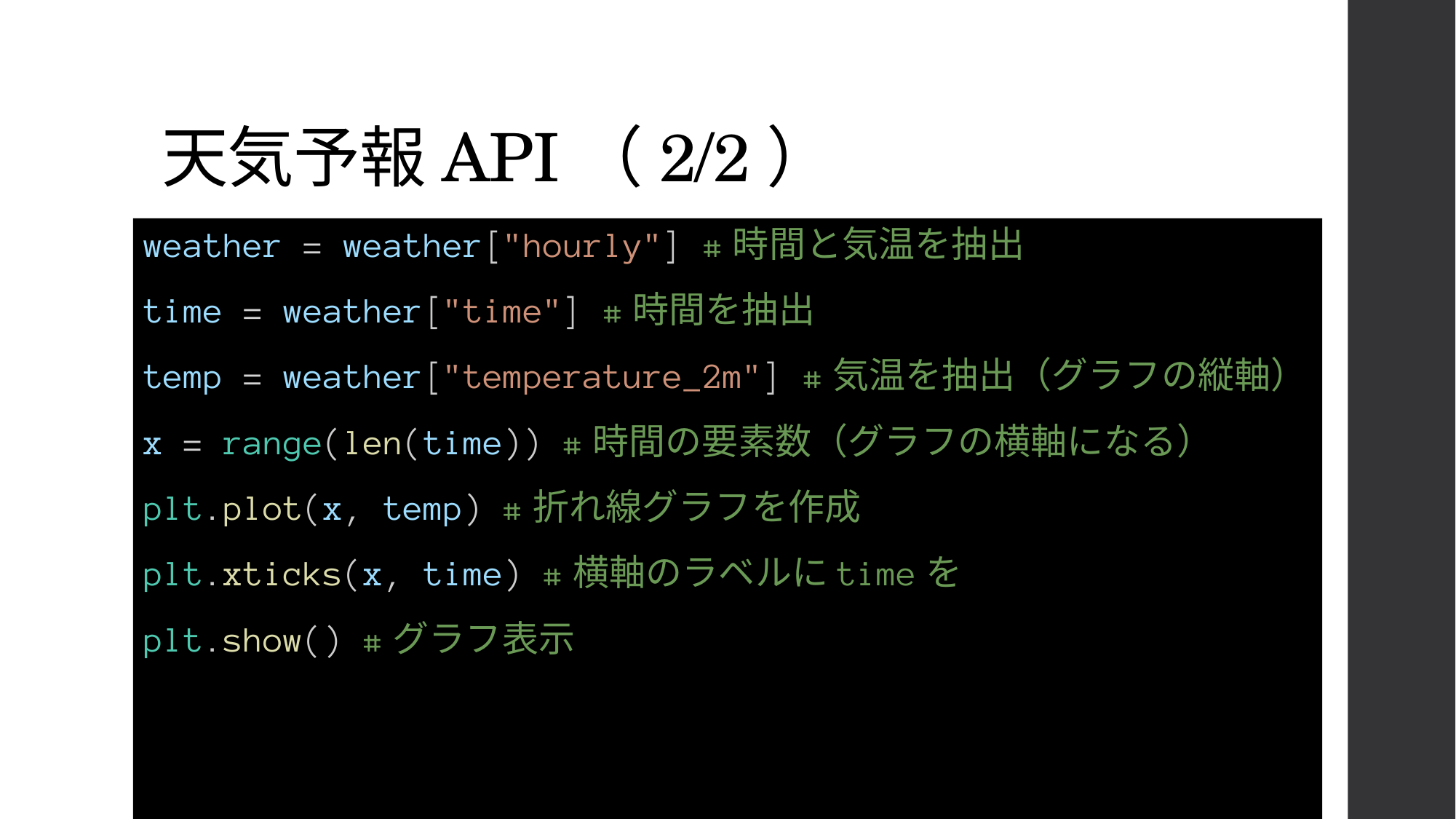

# 天気予報API（2/2）
weather = weather["hourly"] #時間と気温を抽出
time = weather["time"] #時間を抽出
temp = weather["temperature_2m"] #気温を抽出（グラフの縦軸）
x = range(len(time)) #時間の要素数（グラフの横軸になる）
plt.plot(x, temp) #折れ線グラフを作成
plt.xticks(x, time) #横軸のラベルにtimeを
plt.show() #グラフ表示